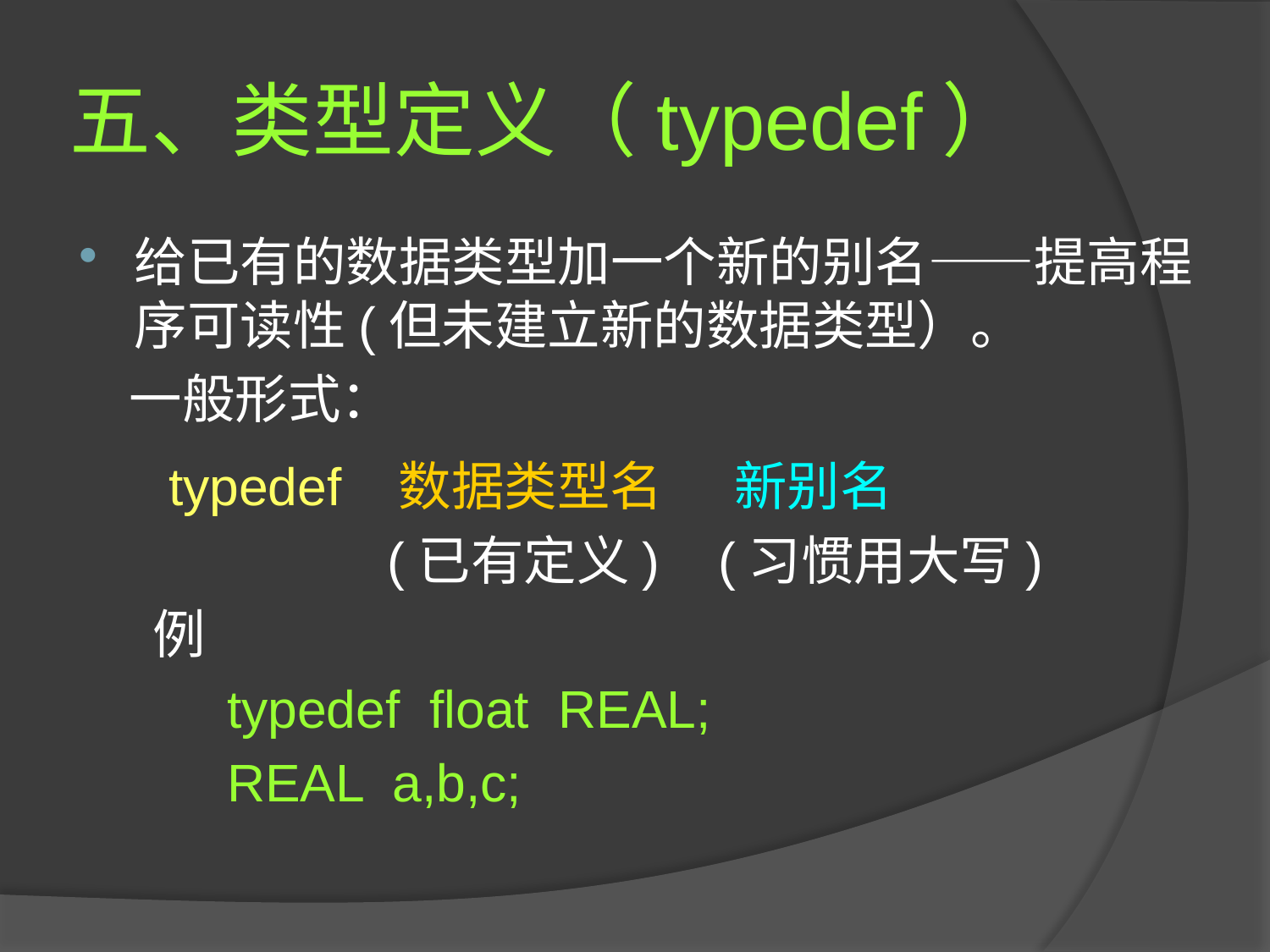

# 五、类型定义（typedef）
给已有的数据类型加一个新的别名——提高程序可读性(但未建立新的数据类型）。
   一般形式：
      typedef   数据类型名      新别名
                     (已有定义)    (习惯用大写)
     例
          typedef  float  REAL;
          REAL  a,b,c;